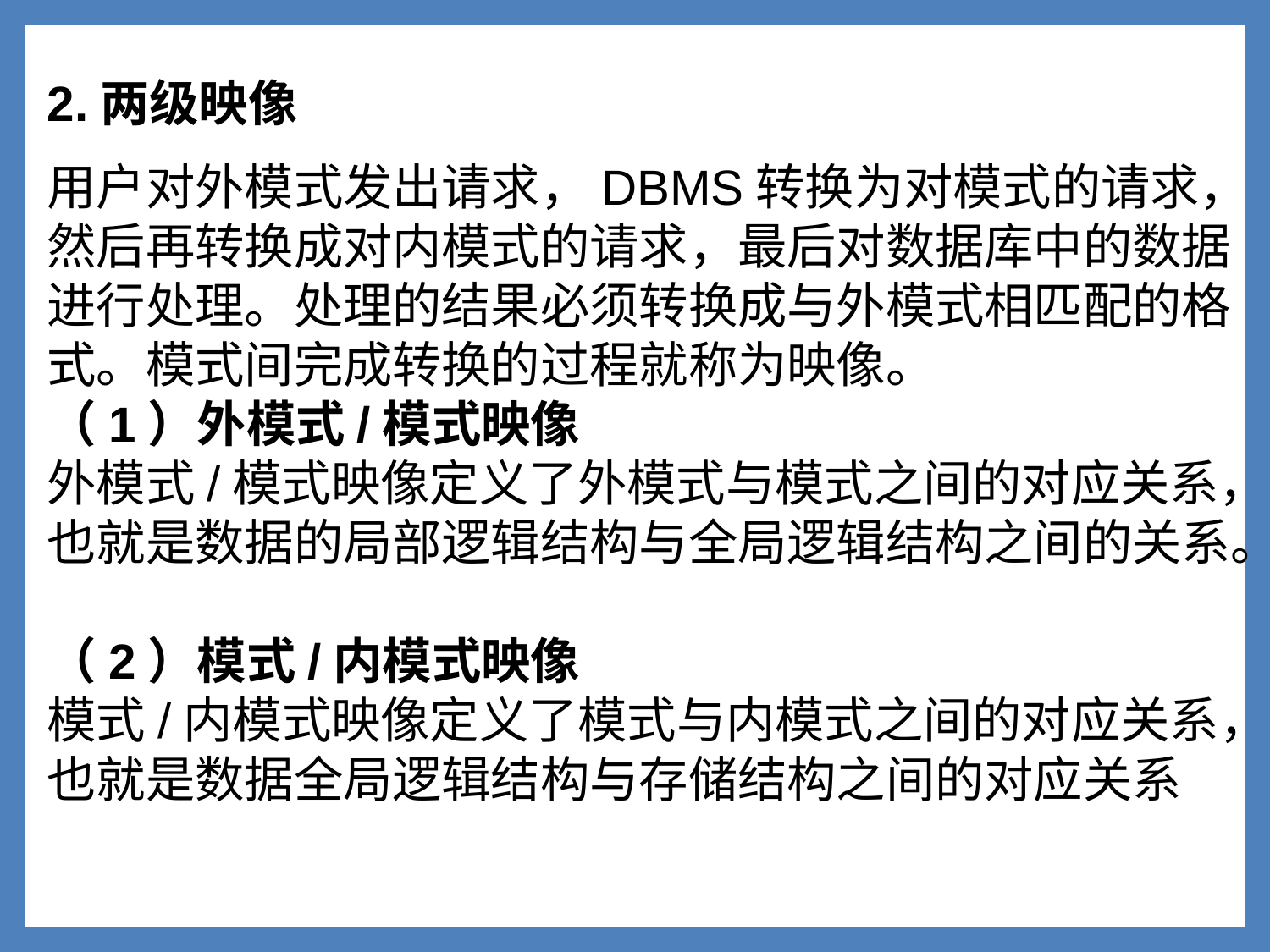

2.两级映像
用户对外模式发出请求，DBMS转换为对模式的请求，然后再转换成对内模式的请求，最后对数据库中的数据进行处理。处理的结果必须转换成与外模式相匹配的格式。模式间完成转换的过程就称为映像。
（1）外模式/模式映像
外模式/模式映像定义了外模式与模式之间的对应关系，也就是数据的局部逻辑结构与全局逻辑结构之间的关系。

（2）模式/内模式映像
模式/内模式映像定义了模式与内模式之间的对应关系，也就是数据全局逻辑结构与存储结构之间的对应关系